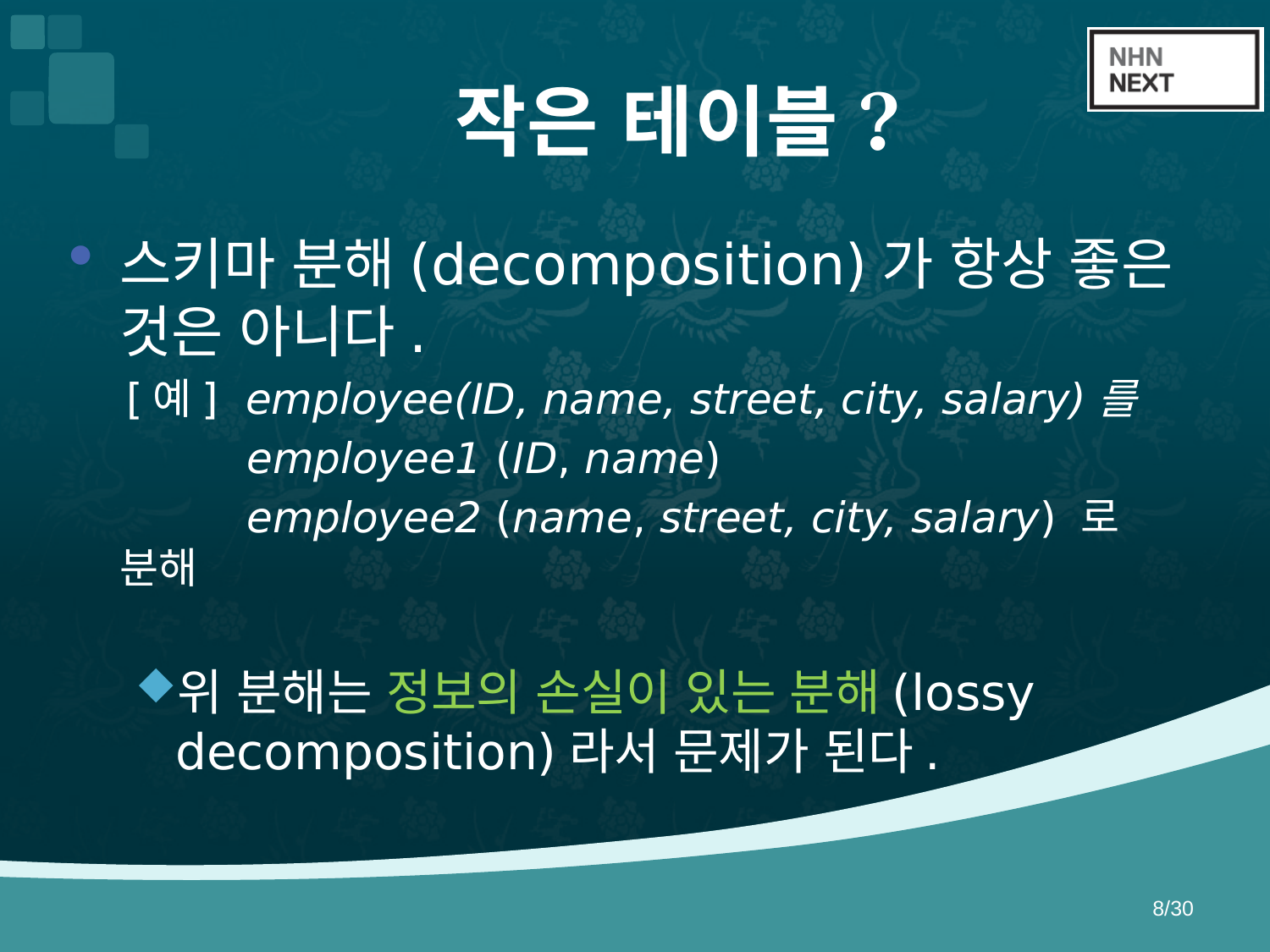

# 작은 테이블?
스키마 분해(decomposition)가 항상 좋은 것은 아니다.
    [예]  employee(ID, name, street, city, salary)를
		employee1 (ID, name)
		employee2 (name, street, city, salary) 로 분해

위 분해는 정보의 손실이 있는 분해(lossy decomposition)라서 문제가 된다.
8/30